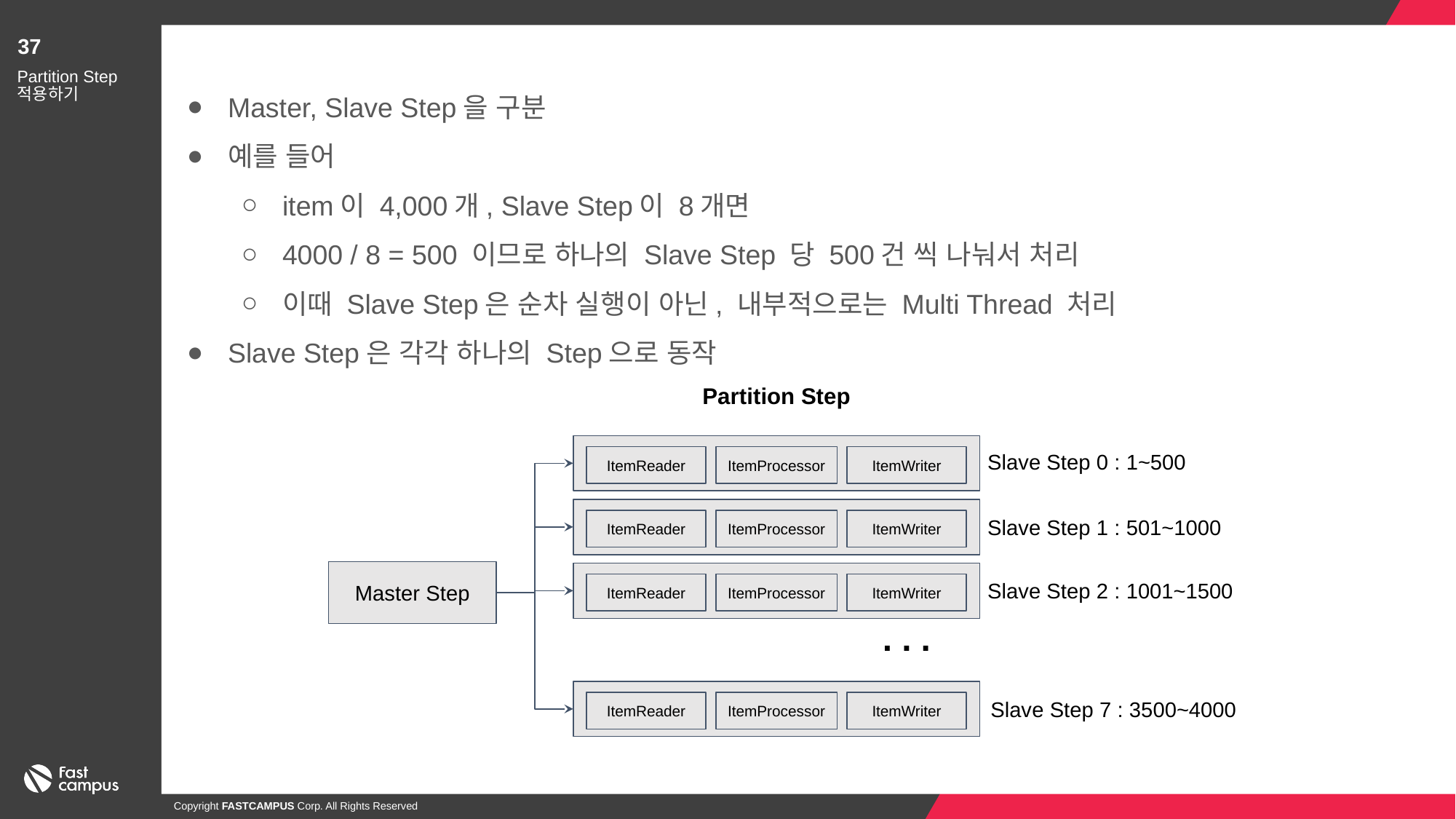

37
Master, Slave Step을 구분
예를 들어
item이 4,000개, Slave Step이 8개면
4000 / 8 = 500 이므로 하나의 Slave Step 당 500건 씩 나눠서 처리
이때 Slave Step은 순차 실행이 아닌, 내부적으로는 Multi Thread 처리
Slave Step은 각각 하나의 Step으로 동작
Partition Step 적용하기
Partition Step

Slave Step 0 : 1~500
ItemReader
ItemProcessor
ItemWriter

Slave Step 1 : 501~1000
ItemReader
ItemProcessor
ItemWriter
Master Step

Slave Step 2 : 1001~1500
ItemReader
ItemProcessor
ItemWriter
. . .

Slave Step 7 : 3500~4000
ItemReader
ItemProcessor
ItemWriter